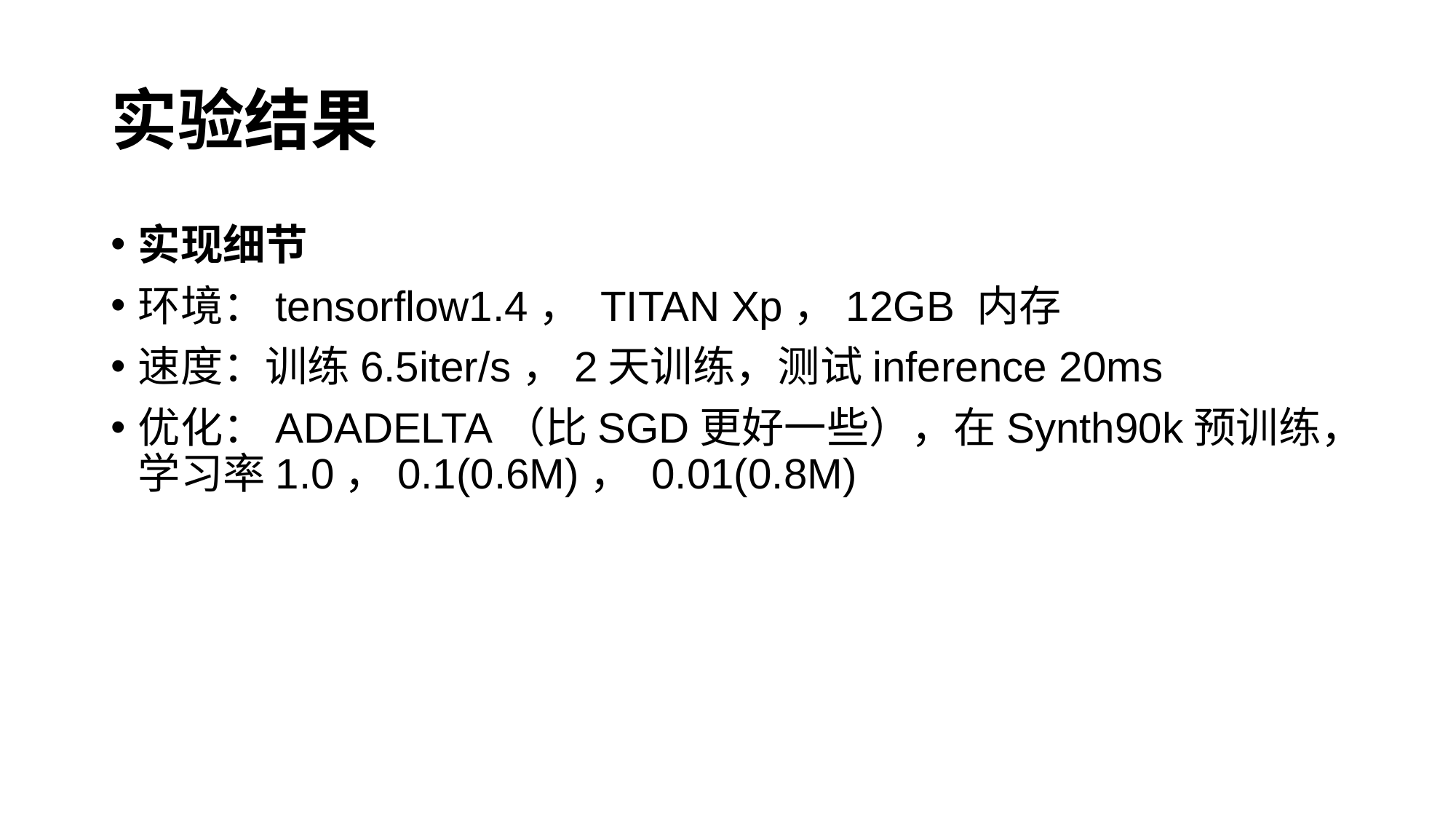

# 实验结果
实现细节
环境：tensorflow1.4， TITAN Xp，12GB 内存
速度：训练6.5iter/s，2天训练，测试inference 20ms
优化：ADADELTA（比SGD更好一些），在Synth90k预训练，学习率1.0，0.1(0.6M)， 0.01(0.8M)